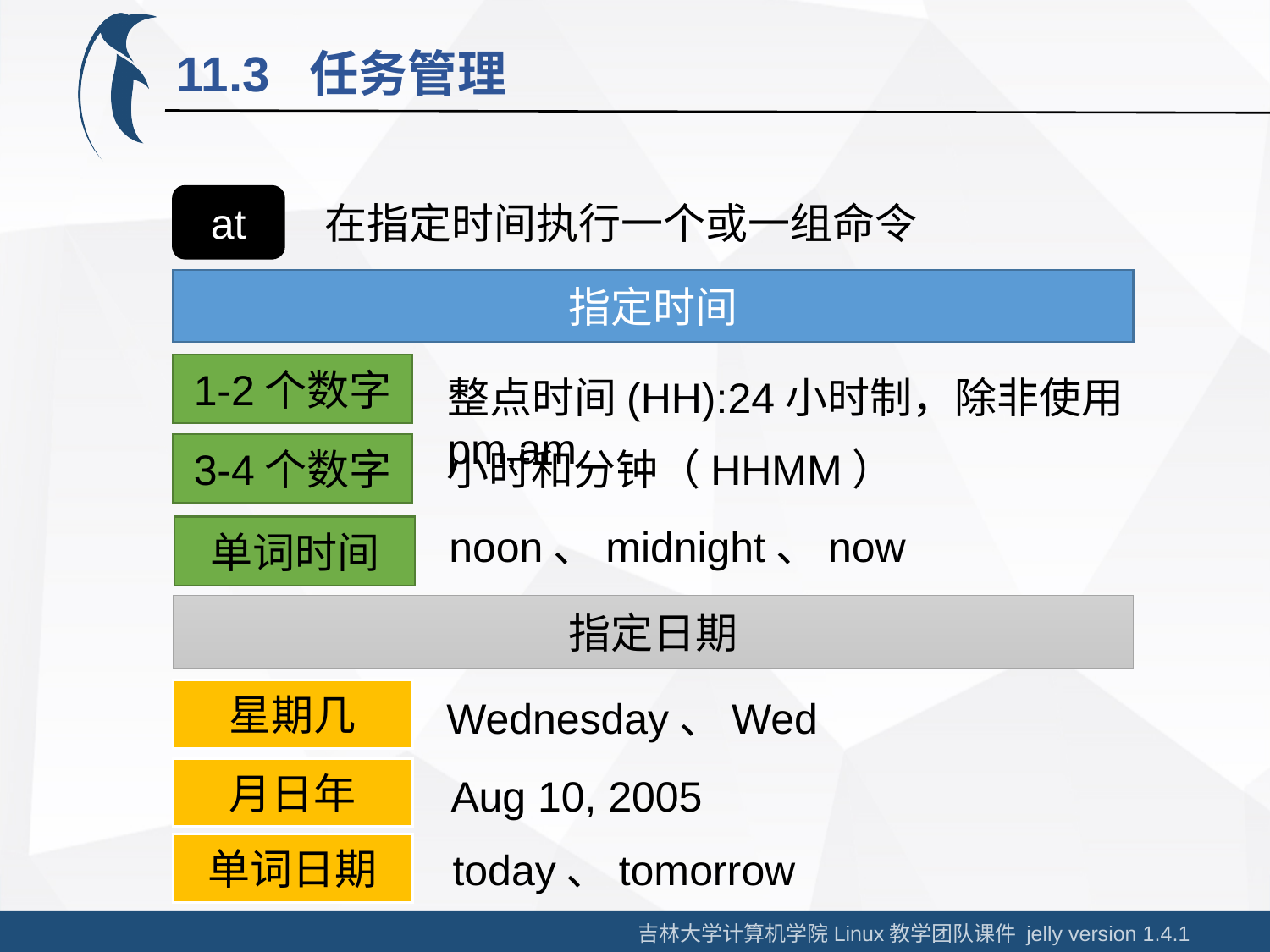

11.3  任务管理
at
在指定时间执行一个或一组命令
指定时间
1-2个数字
整点时间(HH):24小时制，除非使用pm,am
3-4个数字
小时和分钟（HHMM）
noon、midnight、now
单词时间
指定日期
星期几
Wednesday、Wed
月日年
Aug 10, 2005
单词日期
today、tomorrow